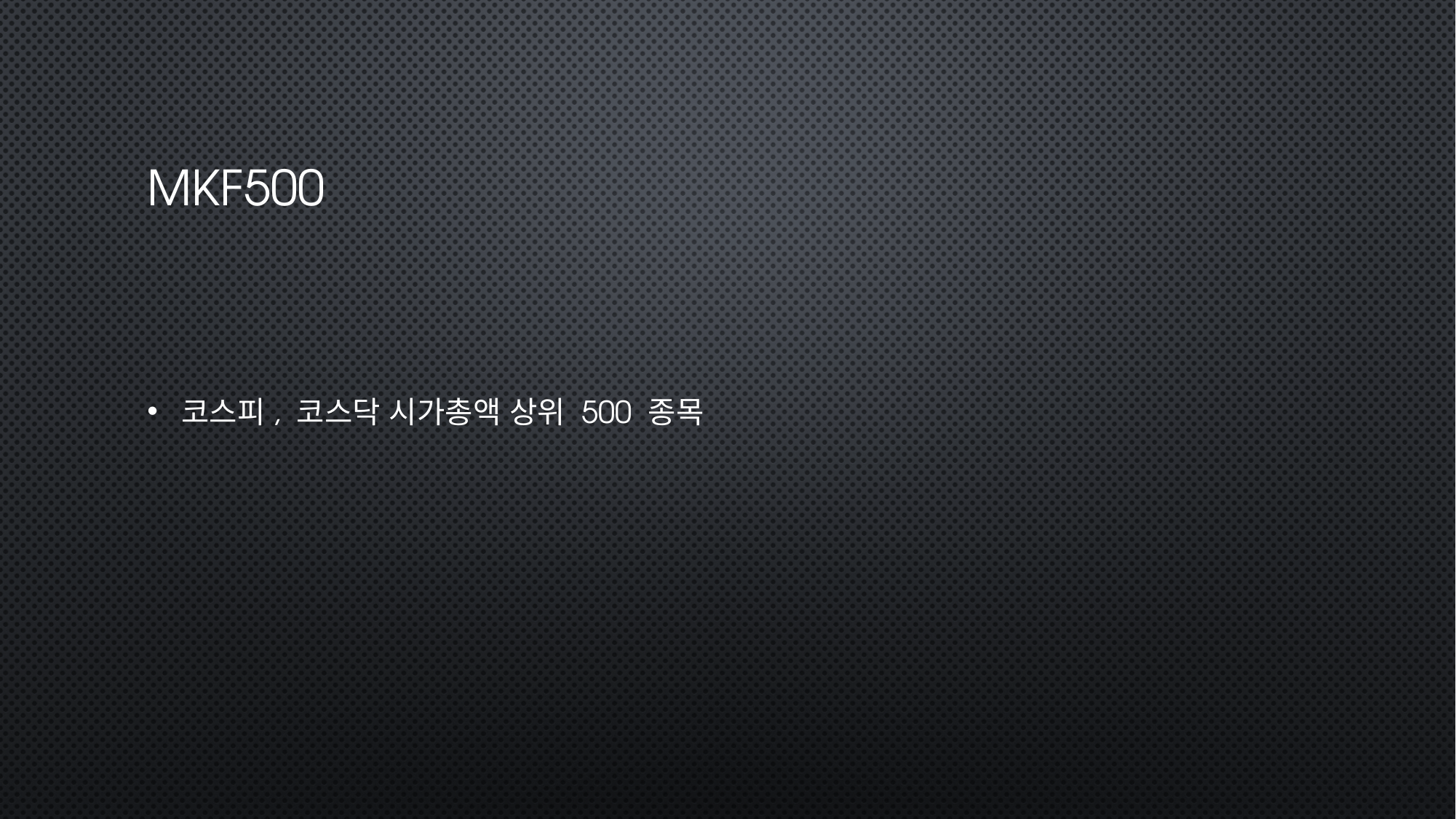

# mkf500
코스피, 코스닥 시가총액 상위 500 종목